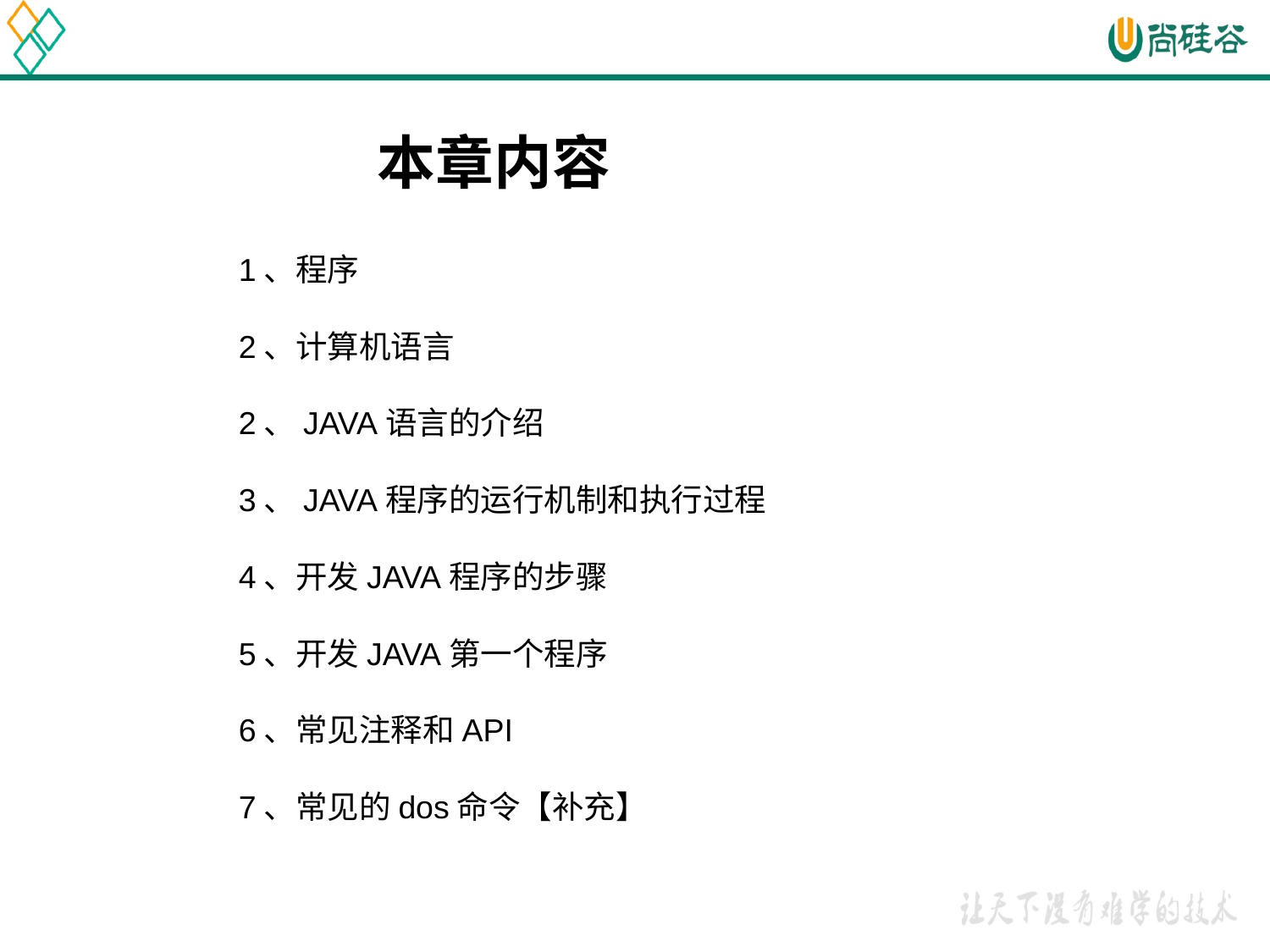

# 本章内容
	1、程序
	2、计算机语言
	2、JAVA语言的介绍
	3、JAVA程序的运行机制和执行过程
	4、开发JAVA程序的步骤
	5、开发JAVA第一个程序
	6、常见注释和API
	7、常见的dos命令【补充】